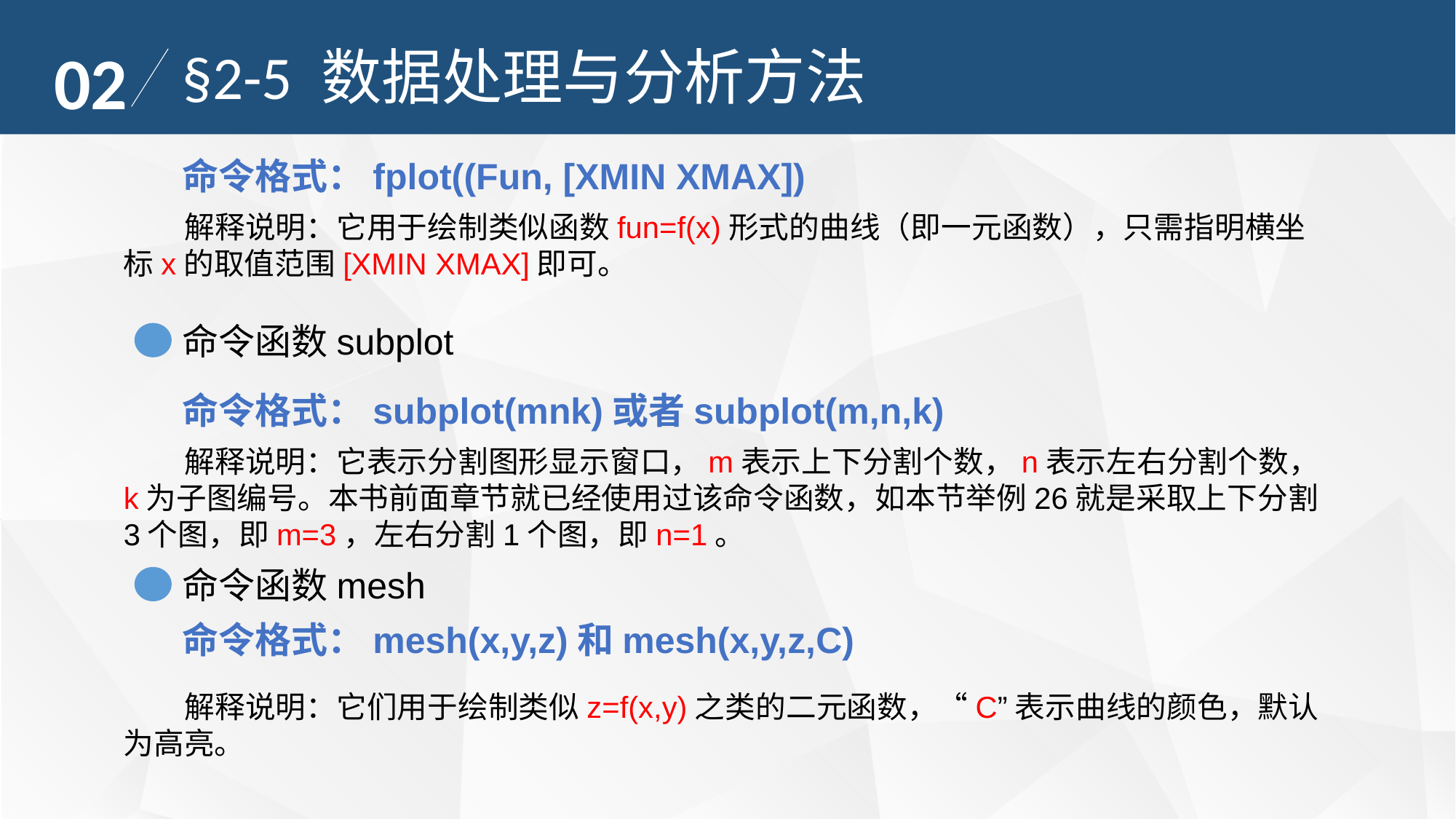

02
§2-5 数据处理与分析方法
命令格式：fplot((Fun, [XMIN XMAX])
        解释说明：它用于绘制类似函数fun=f(x)形式的曲线（即一元函数），只需指明横坐标x的取值范围[XMIN XMAX]即可。
命令函数subplot

命令格式：subplot(mnk)或者subplot(m,n,k)
        解释说明：它表示分割图形显示窗口，m表示上下分割个数，n表示左右分割个数，k为子图编号。本书前面章节就已经使用过该命令函数，如本节举例26就是采取上下分割3个图，即m=3，左右分割1个图，即n=1。
命令函数mesh

命令格式：mesh(x,y,z)和mesh(x,y,z,C)
        解释说明：它们用于绘制类似z=f(x,y)之类的二元函数，“C”表示曲线的颜色，默认为高亮。